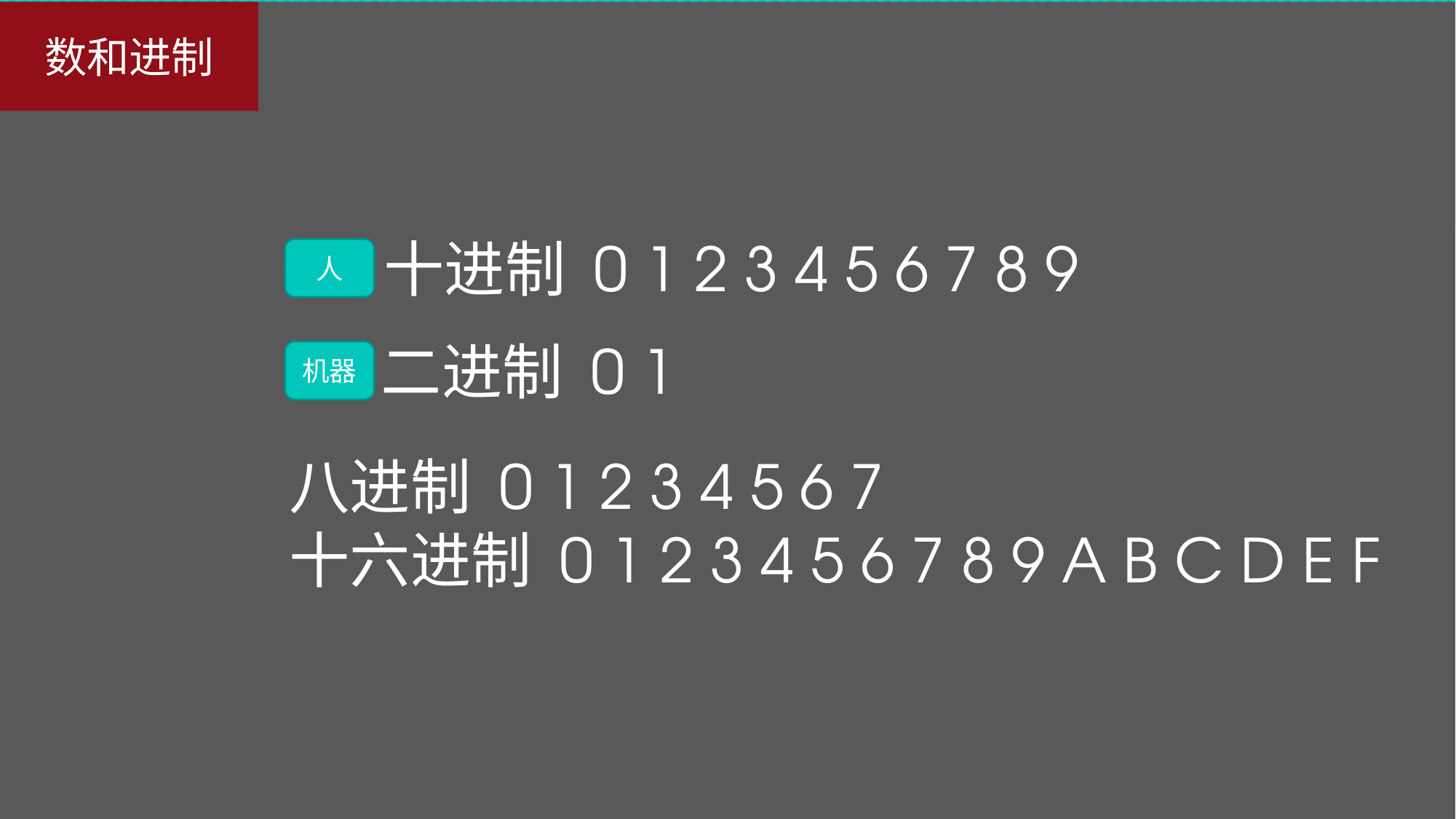

数和进制
十进制 0 1 2 3 4 5 6 7 8 9
人
二进制 0 1
机器
八进制 0 1 2 3 4 5 6 7
十六进制 0 1 2 3 4 5 6 7 8 9 A B C D E F